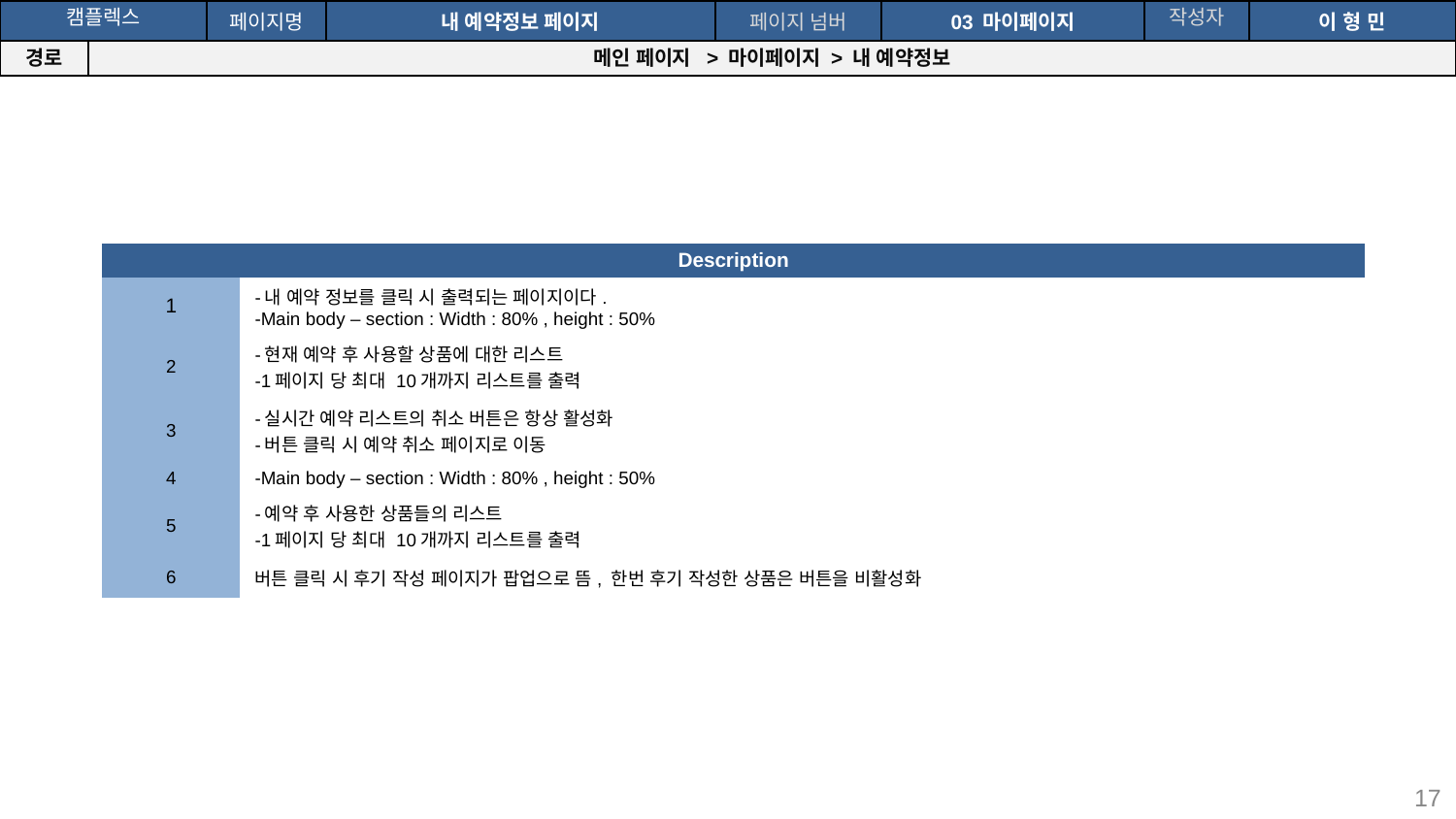

공간(오피스) 대여 시스템
| 캠플렉스 |  | 페이지명 | 내 예약정보 페이지 | 페이지 넘버 | 03 마이페이지 | 작성자 | 이 형 민 |
| --- | --- | --- | --- | --- | --- | --- | --- |
| 경로 | 메인 페이지 > 마이페이지 > 내 예약정보 |  |  |  |  |  |  |
| Description |  |
| --- | --- |
| 1 | -내 예약 정보를 클릭 시 출력되는 페이지이다. -Main body – section : Width : 80% , height : 50% |
| 2 | -현재 예약 후 사용할 상품에 대한 리스트 -1페이지 당 최대 10개까지 리스트를 출력 |
| 3 | -실시간 예약 리스트의 취소 버튼은 항상 활성화 -버튼 클릭 시 예약 취소 페이지로 이동 |
| 4 | -Main body – section : Width : 80% , height : 50% |
| 5 | -예약 후 사용한 상품들의 리스트 -1페이지 당 최대 10개까지 리스트를 출력 |
| 6 | 버튼 클릭 시 후기 작성 페이지가 팝업으로 뜸, 한번 후기 작성한 상품은 버튼을 비활성화 |
17